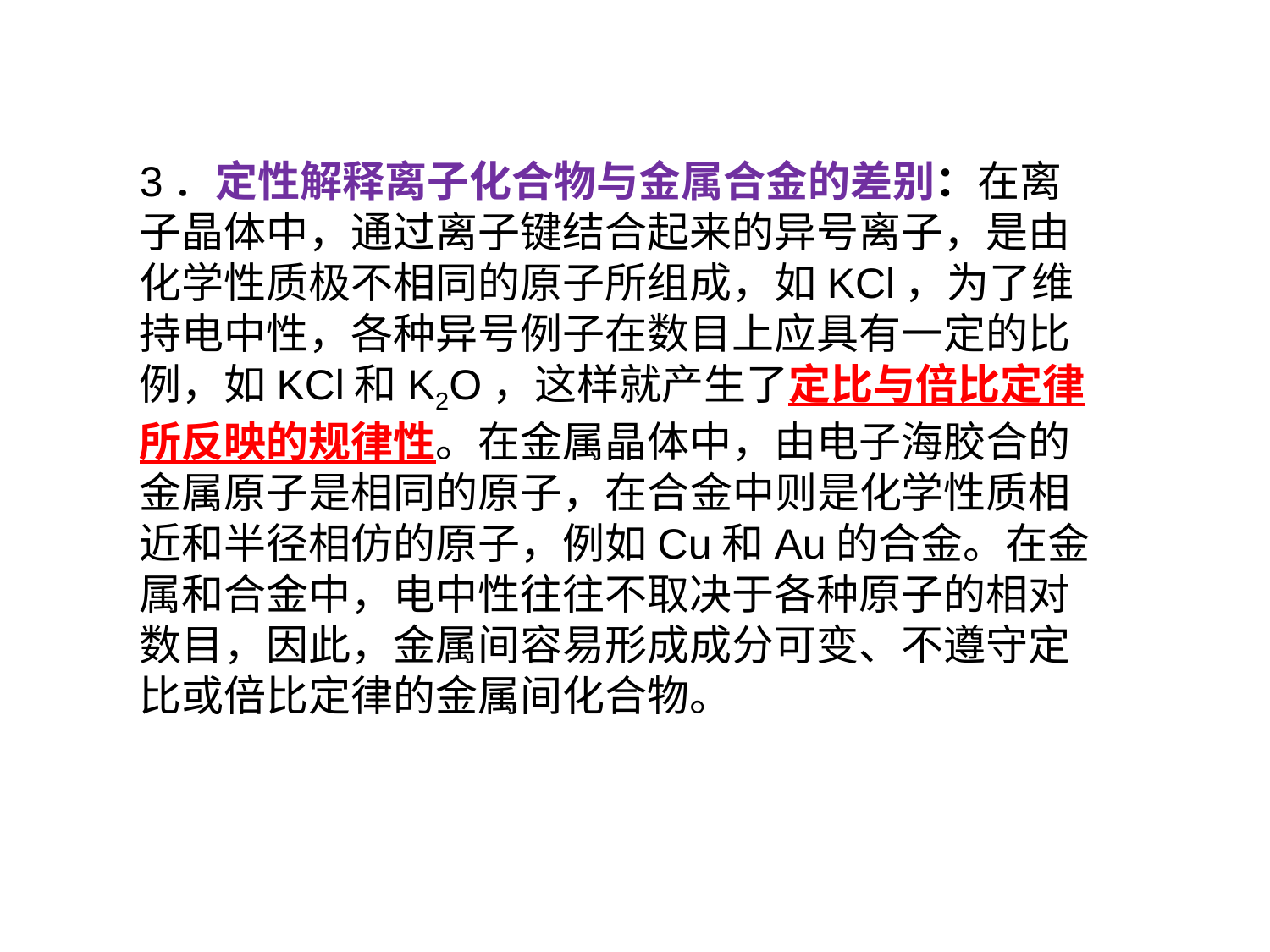

3．定性解释离子化合物与金属合金的差别：在离子晶体中，通过离子键结合起来的异号离子，是由化学性质极不相同的原子所组成，如KCl，为了维持电中性，各种异号例子在数目上应具有一定的比例，如KCl和K2O，这样就产生了定比与倍比定律所反映的规律性。在金属晶体中，由电子海胶合的金属原子是相同的原子，在合金中则是化学性质相近和半径相仿的原子，例如Cu和Au的合金。在金属和合金中，电中性往往不取决于各种原子的相对数目，因此，金属间容易形成成分可变、不遵守定比或倍比定律的金属间化合物。